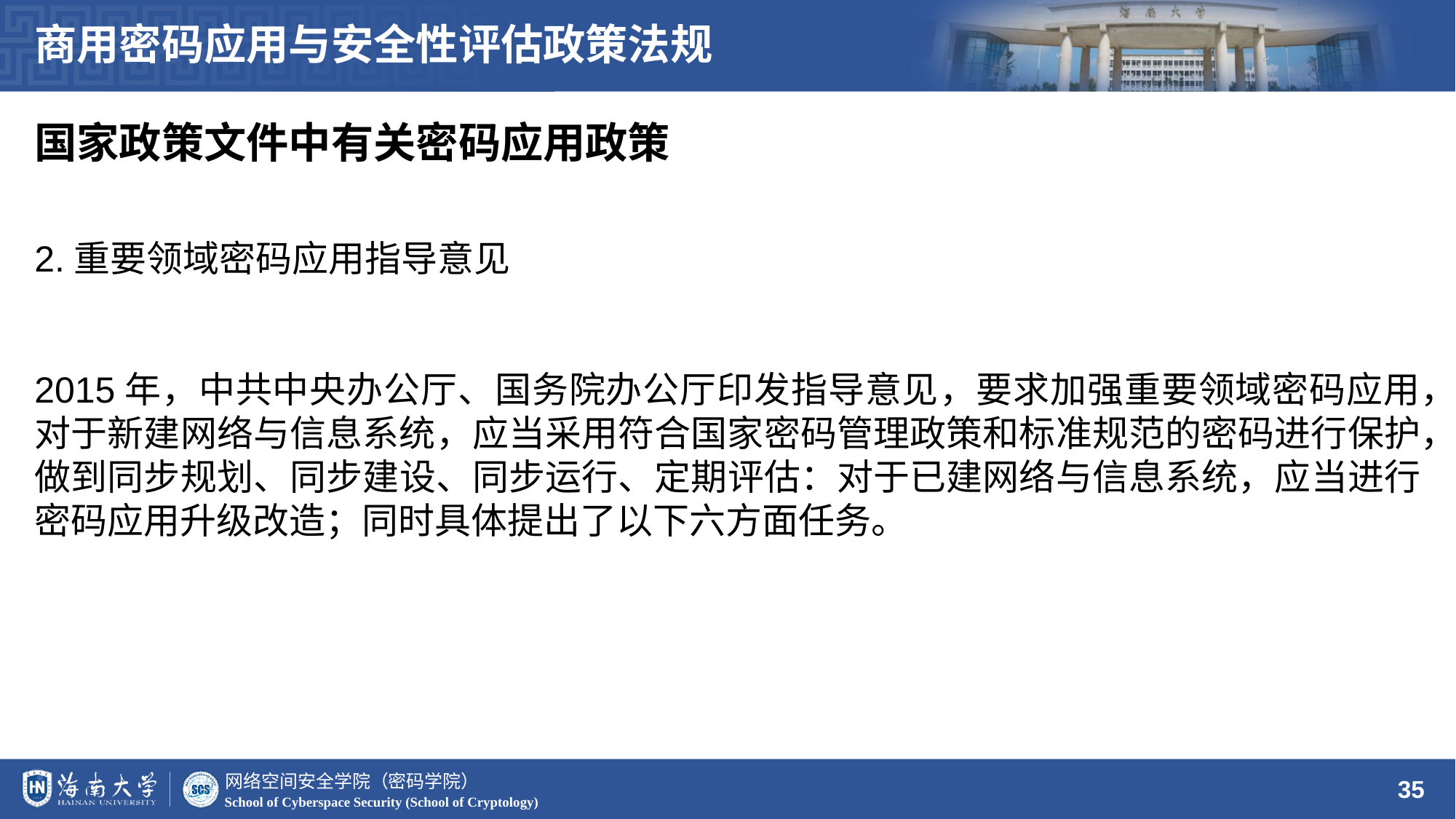

商用密码应用与安全性评估政策法规

国家政策文件中有关密码应用政策

2.重要领域密码应用指导意见

2015年，中共中央办公厅、国务院办公厅印发指导意见，要求加强重要领域密码应用，对于新建网络与信息系统，应当采用符合国家密码管理政策和标准规范的密码进行保护，做到同步规划、同步建设、同步运行、定期评估：对于已建网络与信息系统，应当进行密码应用升级改造；同时具体提出了以下六方面任务。

35